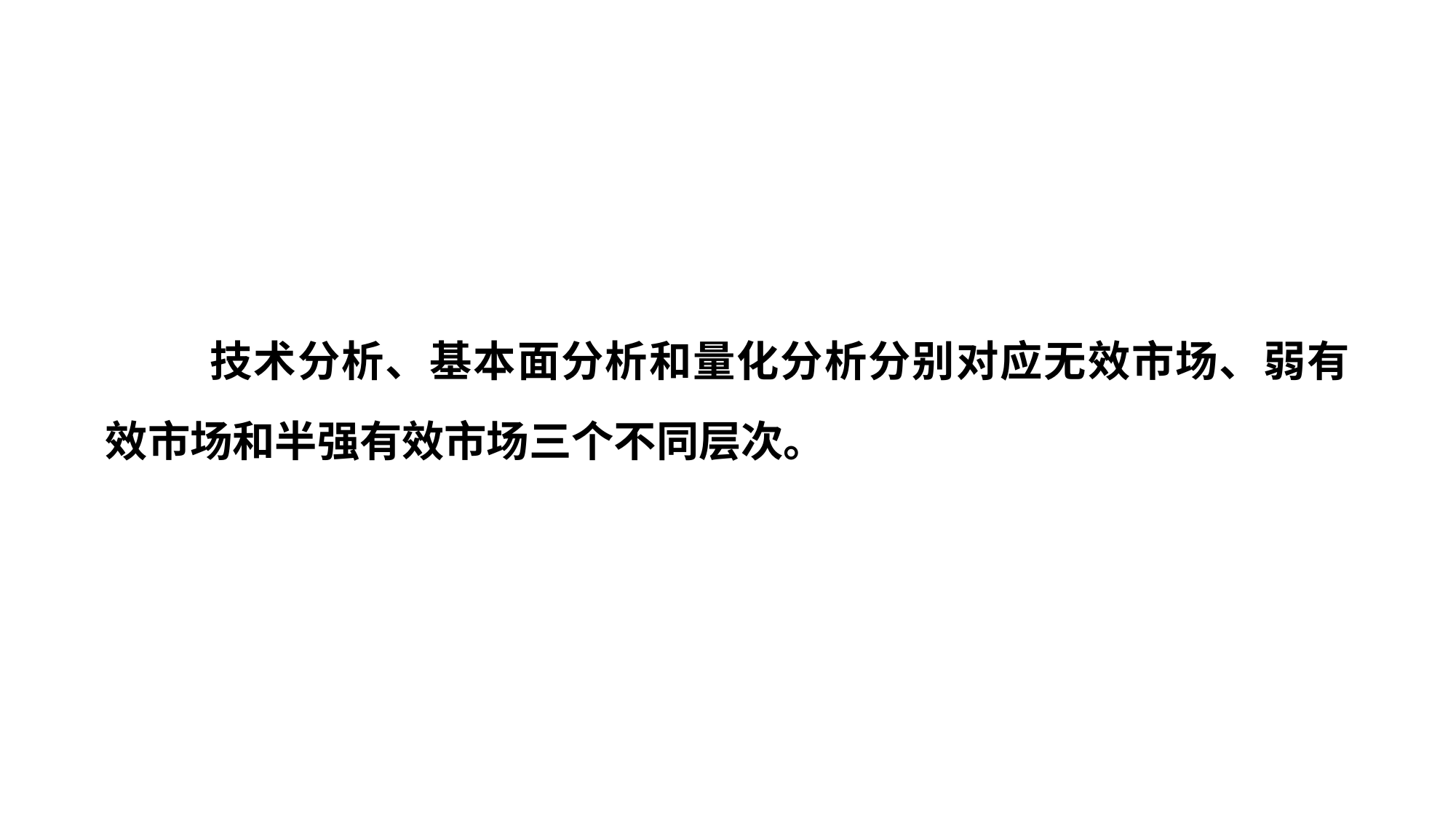

技术分析、基本面分析和量化分析分别对应无效市场、弱有效市场和半强有效市场三个不同层次。